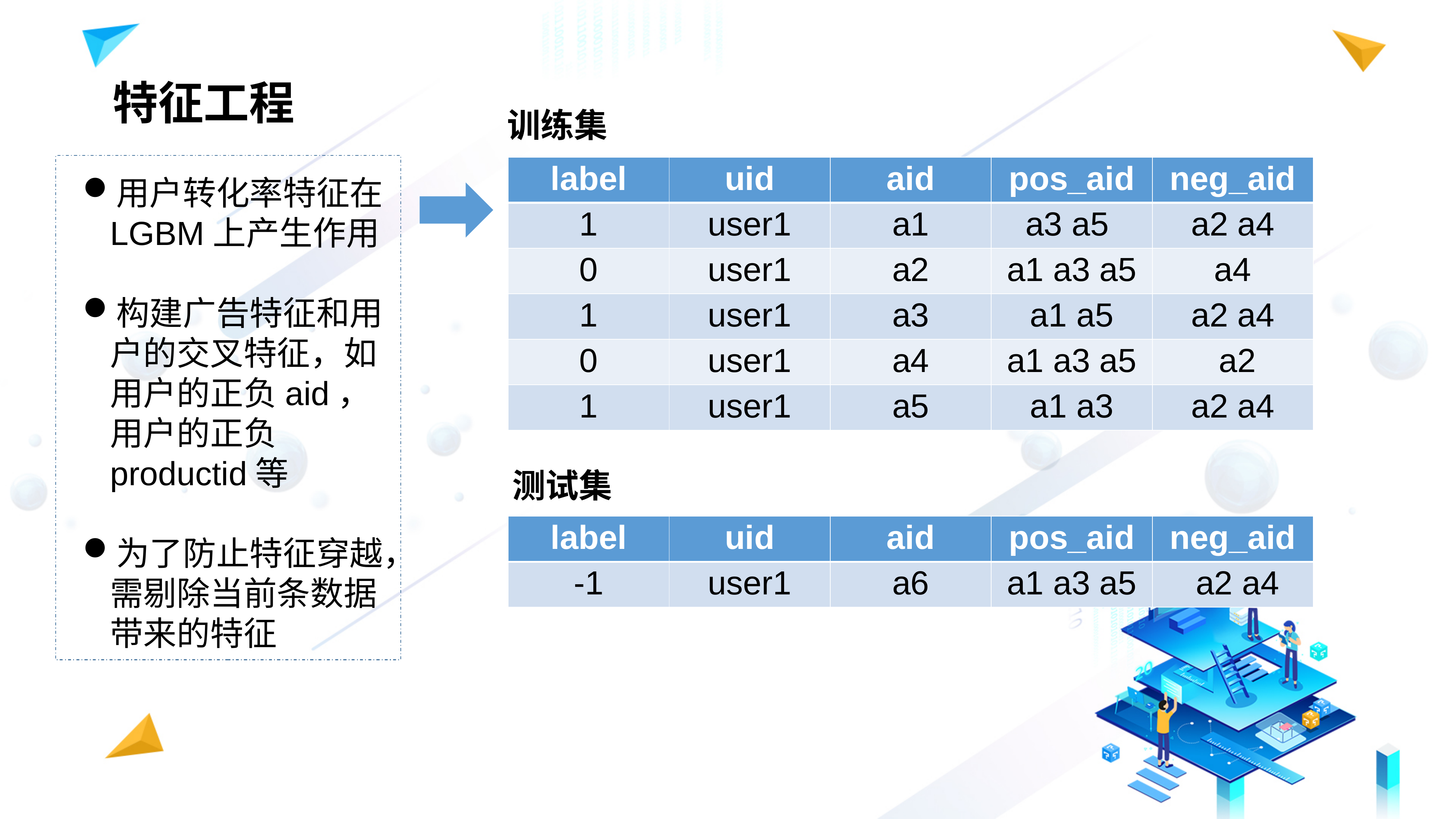

特征工程
训练集

| label | uid | aid | pos\_aid | neg\_aid |
| --- | --- | --- | --- | --- |
| 1 | user1 | a1 | a3 a5 | a2 a4 |
| 0 | user1 | a2 | a1 a3 a5 | a4 |
| 1 | user1 | a3 | a1 a5 | a2 a4 |
| 0 | user1 | a4 | a1 a3 a5 | a2 |
| 1 | user1 | a5 | a1 a3 | a2 a4 |
用户转化率特征在LGBM上产生作用

构建广告特征和用户的交叉特征，如用户的正负aid，用户的正负productid等

为了防止特征穿越，需剔除当前条数据带来的特征

测试集
| label | uid | aid | pos\_aid | neg\_aid |
| --- | --- | --- | --- | --- |
| -1 | user1 | a6 | a1 a3 a5 | a2 a4 |